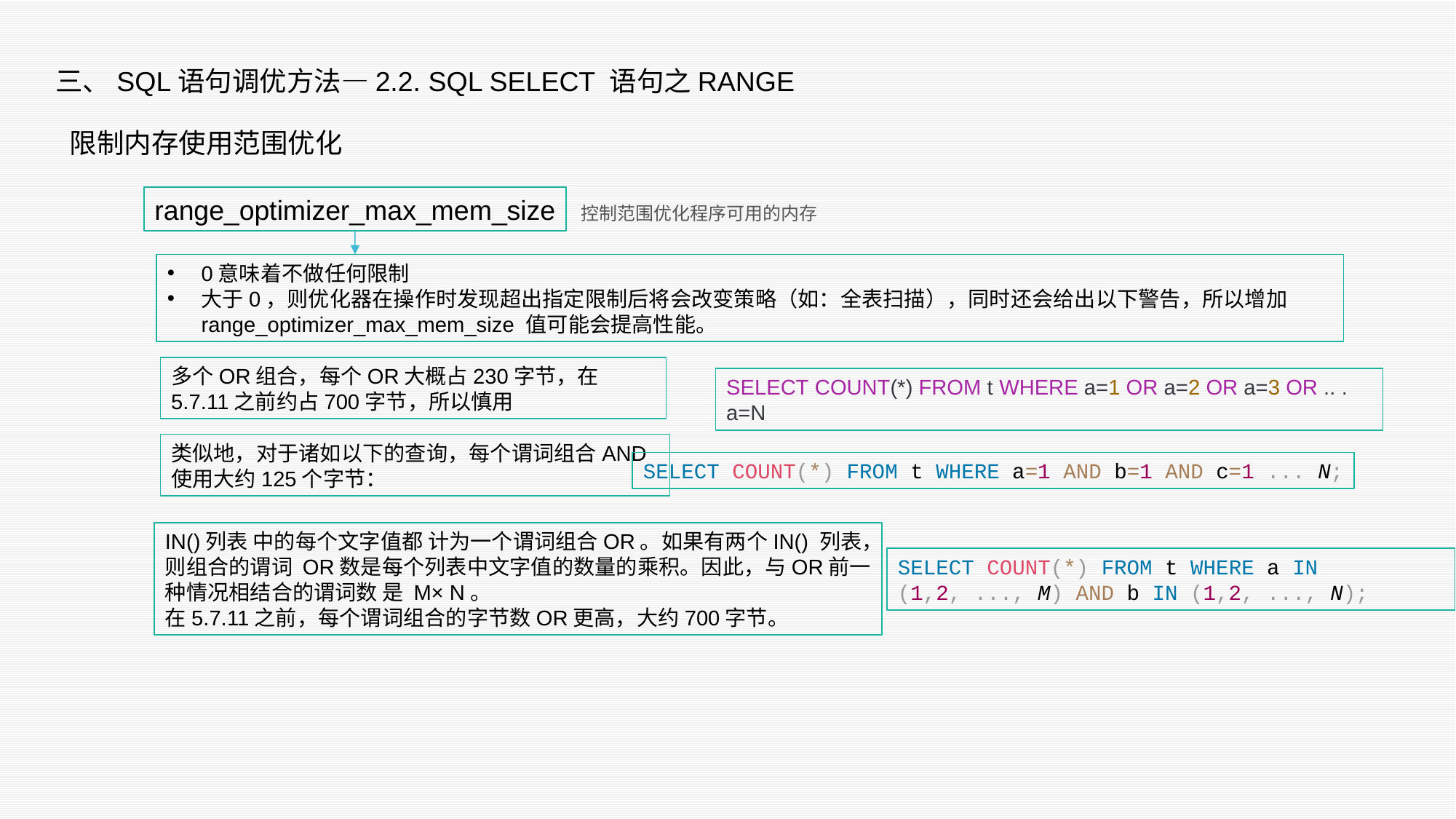

三、SQL语句调优方法—2.2. SQL SELECT 语句之RANGE
限制内存使用范围优化
range_optimizer_max_mem_size
控制范围优化程序可用的内存
0意味着不做任何限制
大于0，则优化器在操作时发现超出指定限制后将会改变策略（如：全表扫描），同时还会给出以下警告，所以增加range_optimizer_max_mem_size 值可能会提高性能。
多个OR组合，每个OR大概占230字节，在5.7.11之前约占700字节，所以慎用
SELECT COUNT(*) FROM t WHERE a=1 OR a=2 OR a=3 OR .. . a=N
类似地，对于诸如以下的查询，每个谓词组合AND 使用大约125个字节：
SELECT COUNT(*) FROM t WHERE a=1 AND b=1 AND c=1 ... N;
IN()列表 中的每个文字值都 计为一个谓词组合OR。如果有两个IN() 列表，则组合的谓词 OR数是每个列表中文字值的数量的乘积。因此，与OR前一种情况相结合的谓词数 是 M× N。
在5.7.11之前，每个谓词组合的字节数OR更高，大约700字节。
SELECT COUNT(*) FROM t WHERE a IN (1,2, ..., M) AND b IN (1,2, ..., N);